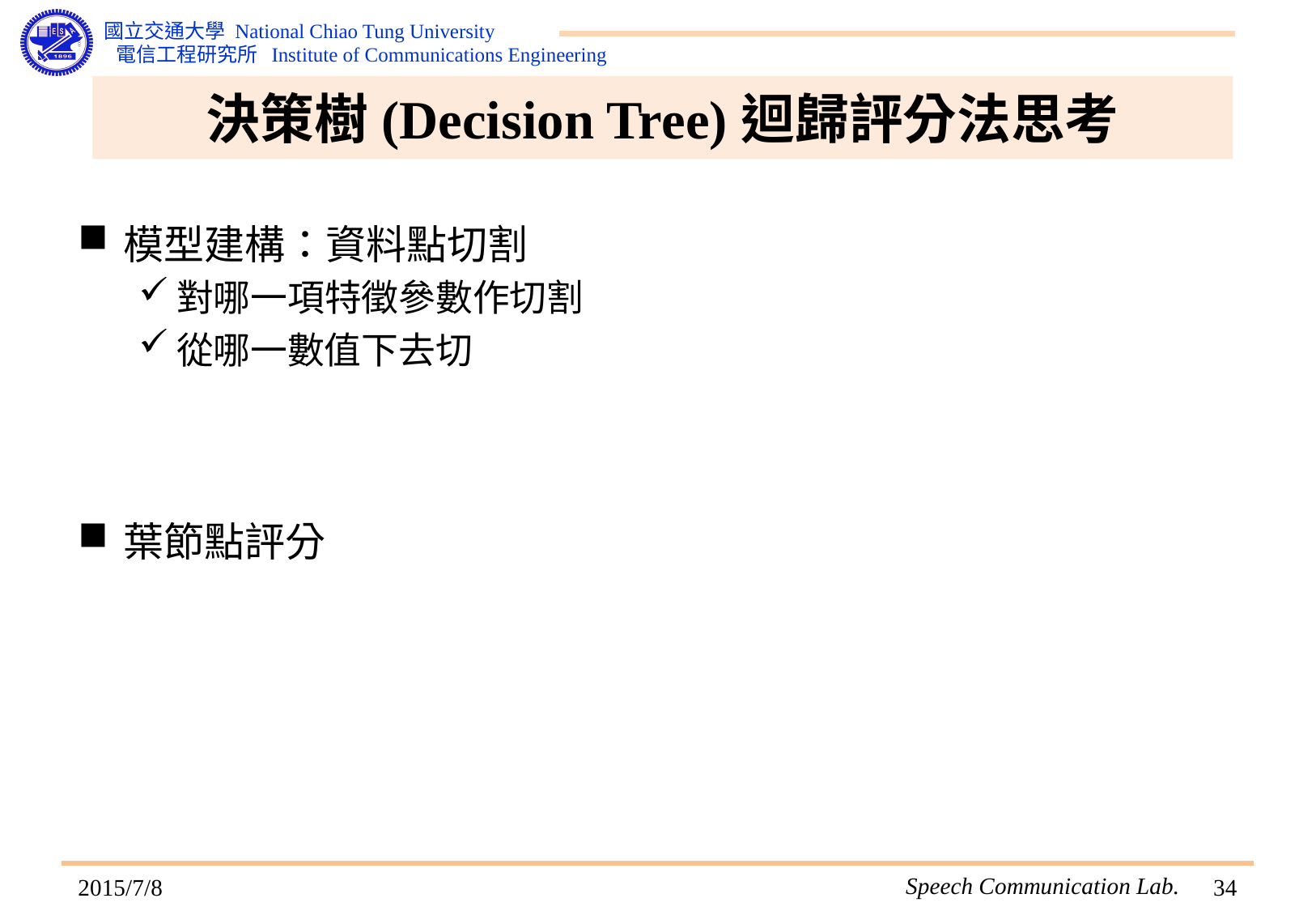

# 決策樹(Decision Tree)迴歸評分法思考
模型建構：資料點切割
對哪一項特徵參數作切割
從哪一數值下去切

葉節點評分
2015/7/8
34